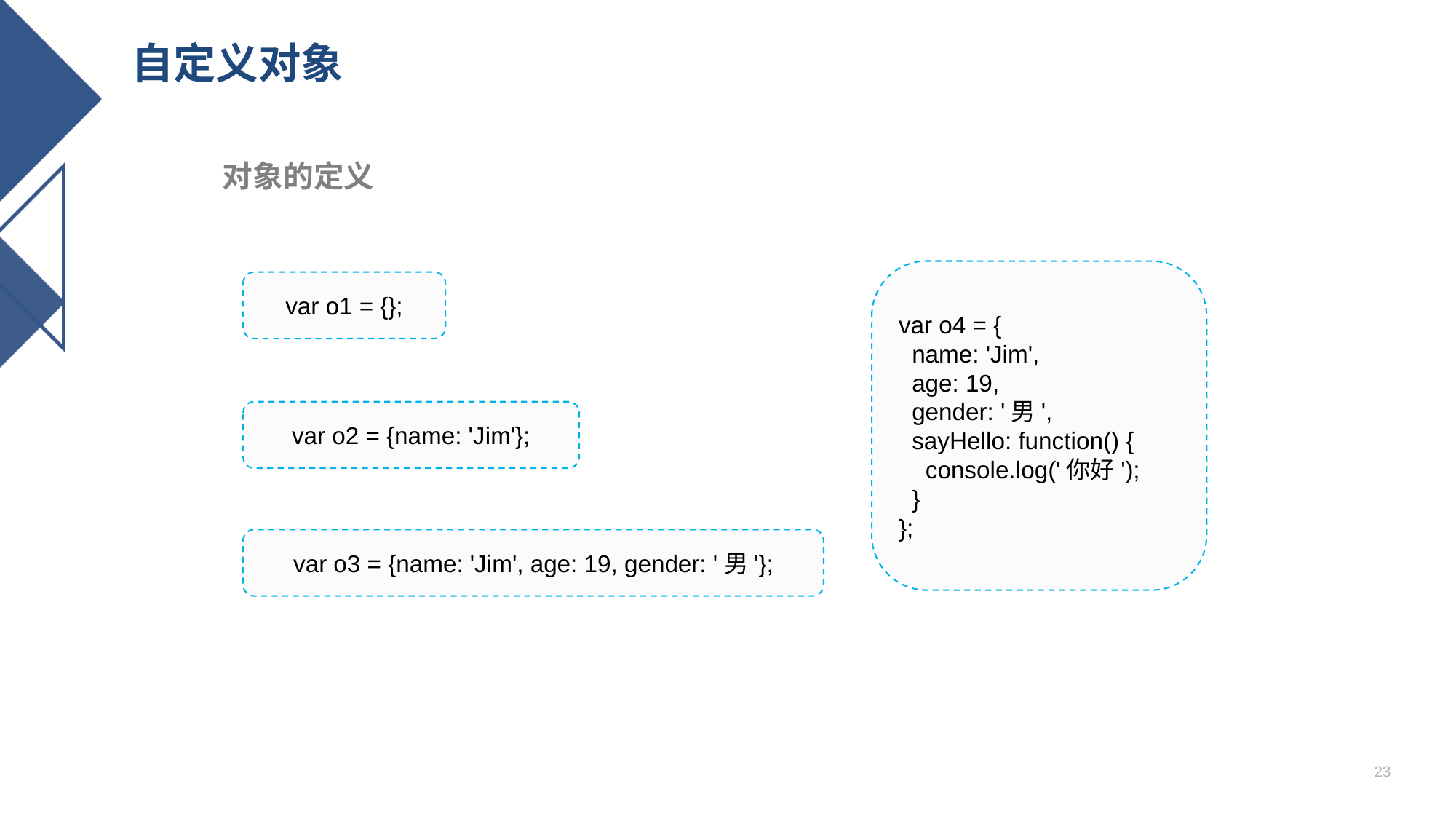

# 自定义对象
对象的定义
var o4 = {
  name: 'Jim',
  age: 19,
  gender: '男',
  sayHello: function() {
    console.log('你好');
  }
};
var o1 = {};
var o2 = {name: 'Jim'};
var o3 = {name: 'Jim', age: 19, gender: '男'};
23